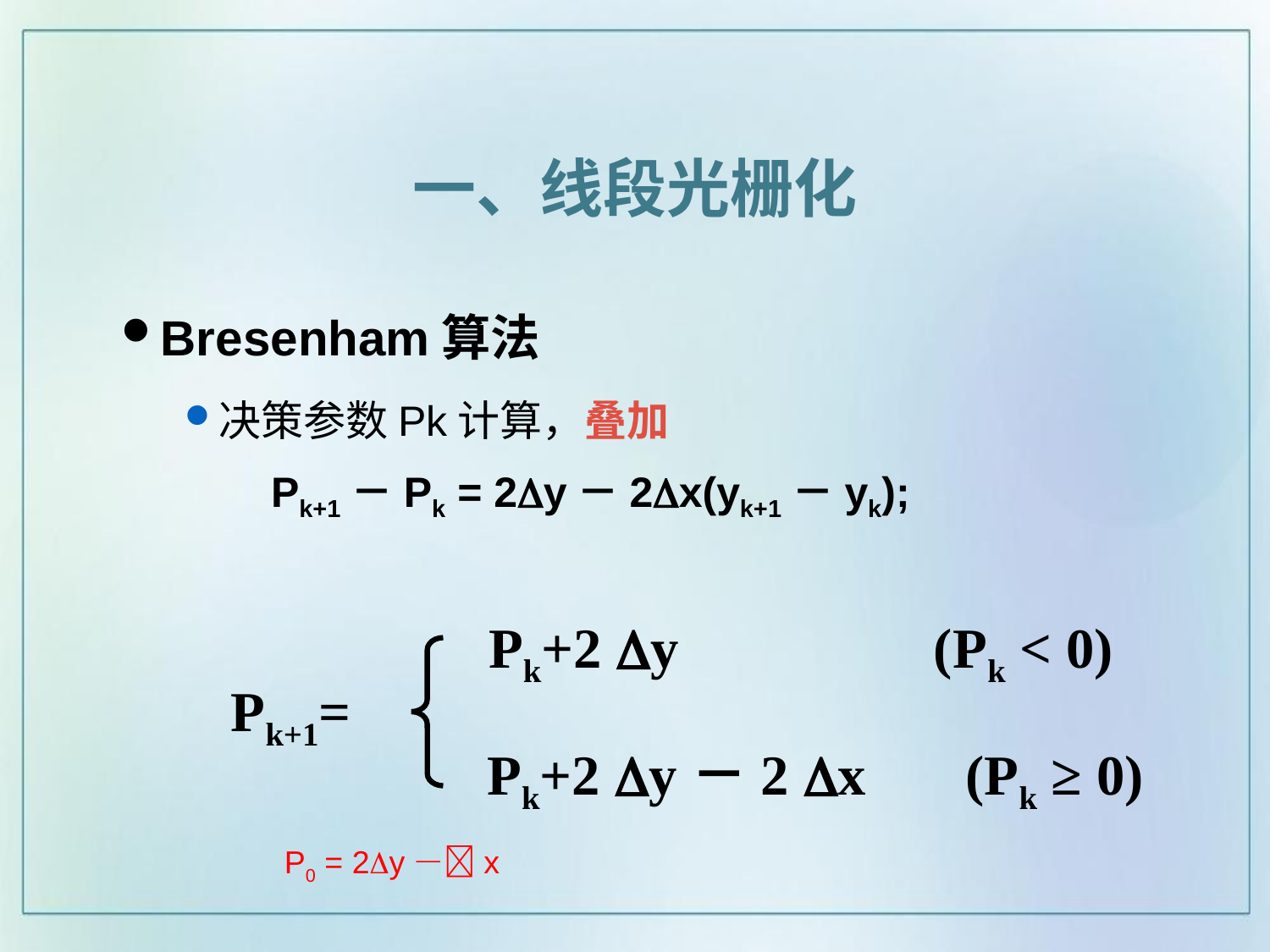

一、线段光栅化
Bresenham算法
决策参数Pk计算，叠加
                  Pk+1－Pk = 2Δy－2Δx(yk+1－yk);
Pk+2 Δy                  (Pk < 0)

Pk+1=
Pk+2 Δy－2 Δx       (Pk ≥ 0)
P0 = 2Δy－Δx